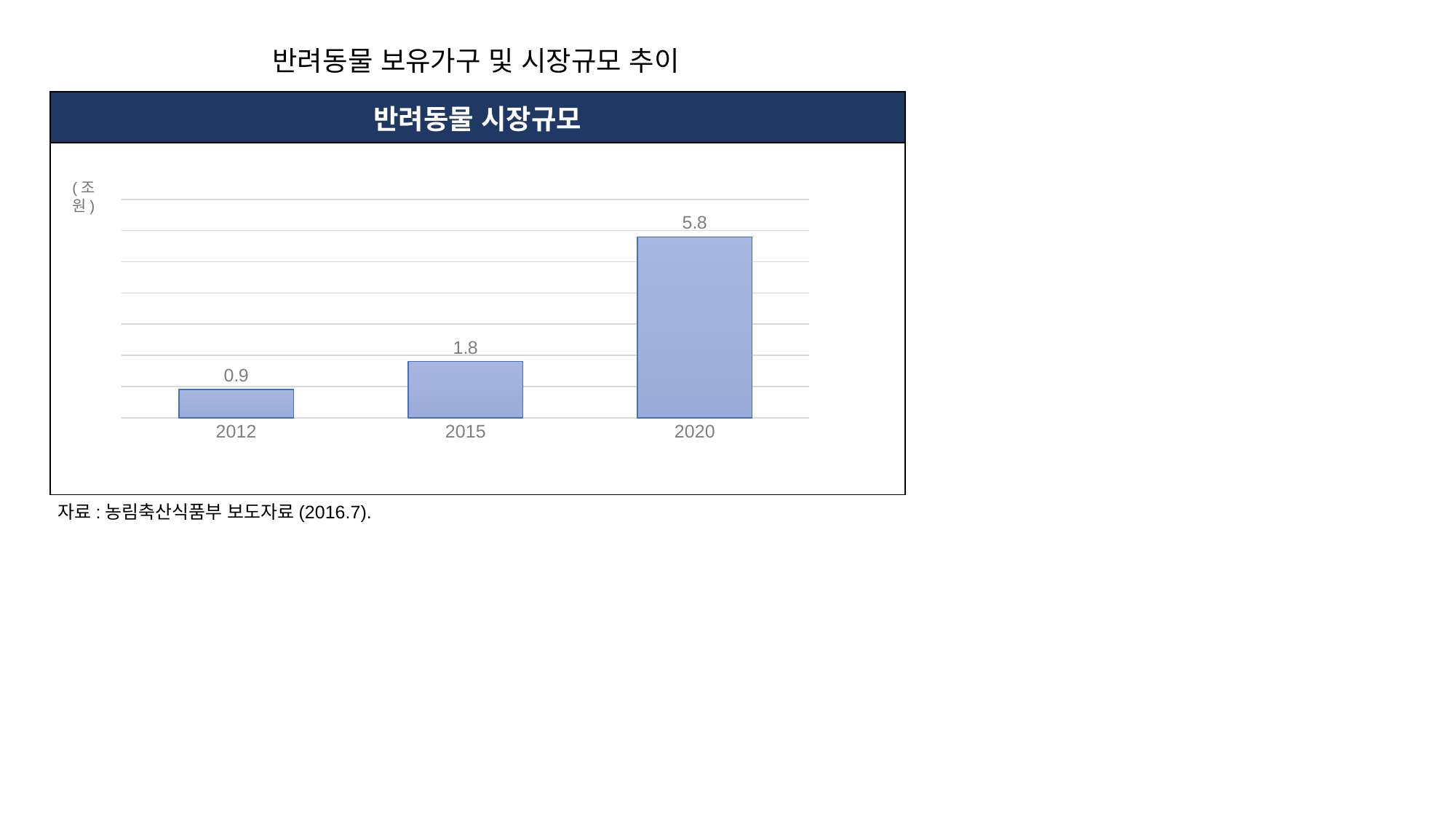

반려동물 보유가구 및 시장규모 추이
| 반려동물 시장규모 |
| --- |
|  |

### Chart

| Category | 열1 |
|---|---|
| 2012 | 0.9 |
| 2015 | 1.8 |
| 2020 | 5.8 |
(조원)
자료:농림축산식품부 보도자료(2016.7).